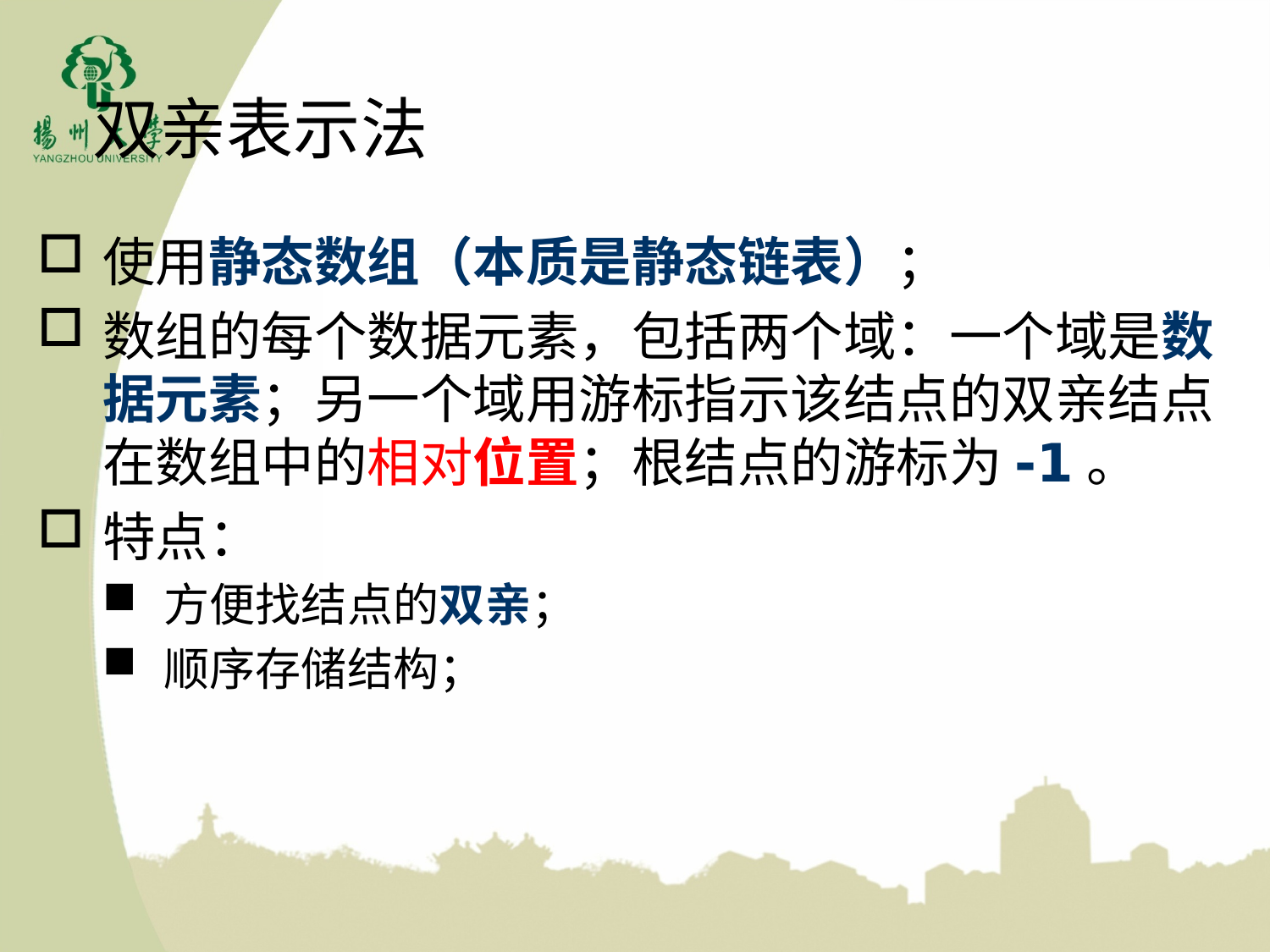

双亲表示法
使用静态数组（本质是静态链表）；
数组的每个数据元素，包括两个域：一个域是数据元素；另一个域用游标指示该结点的双亲结点在数组中的相对位置；根结点的游标为-1。
特点：
方便找结点的双亲；
顺序存储结构；